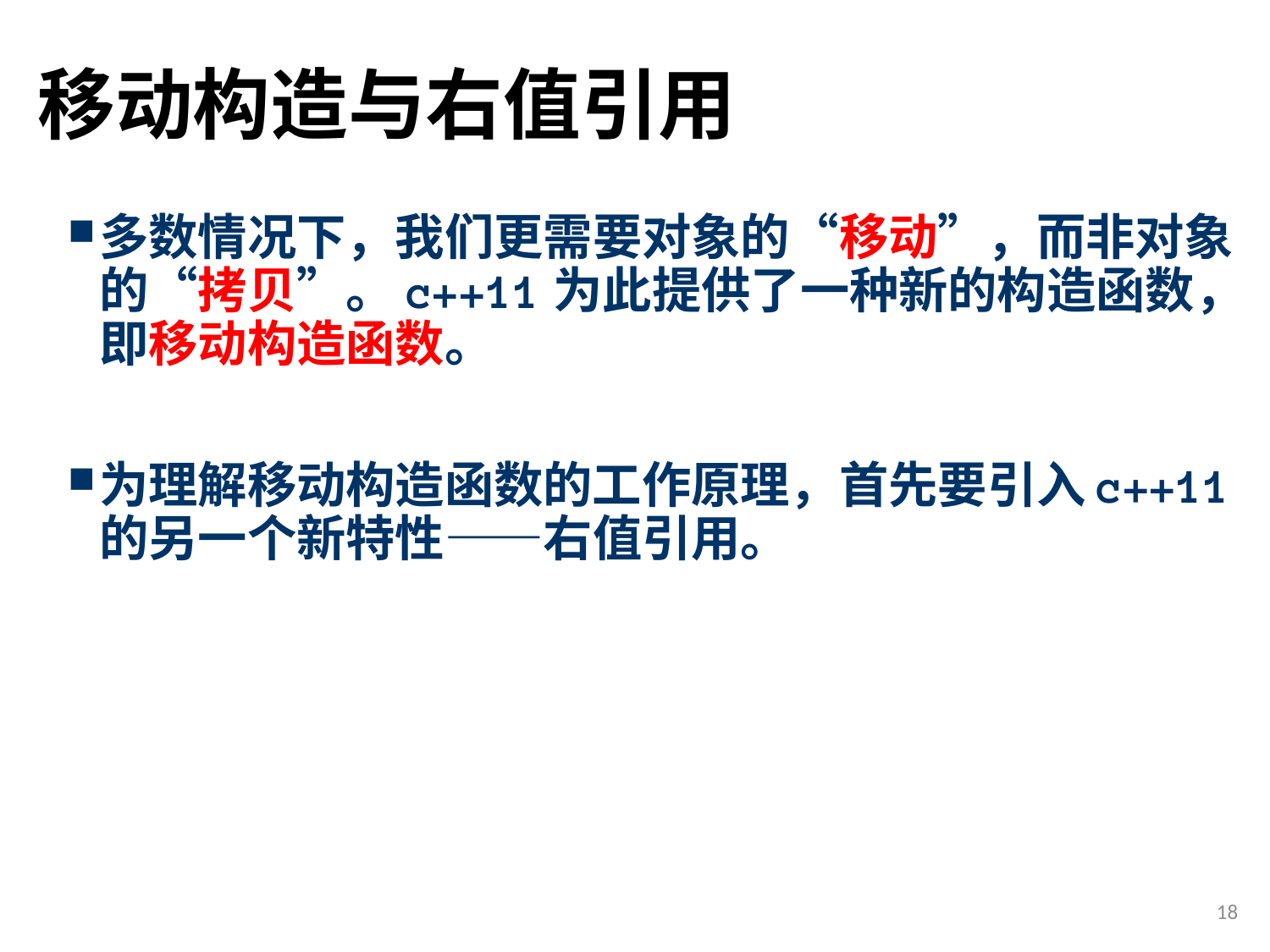

# 移动构造与右值引用
多数情况下，我们更需要对象的“移动”，而非对象的“拷贝”。c++11为此提供了一种新的构造函数，即移动构造函数。

为理解移动构造函数的工作原理，首先要引入c++11的另一个新特性——右值引用。
18